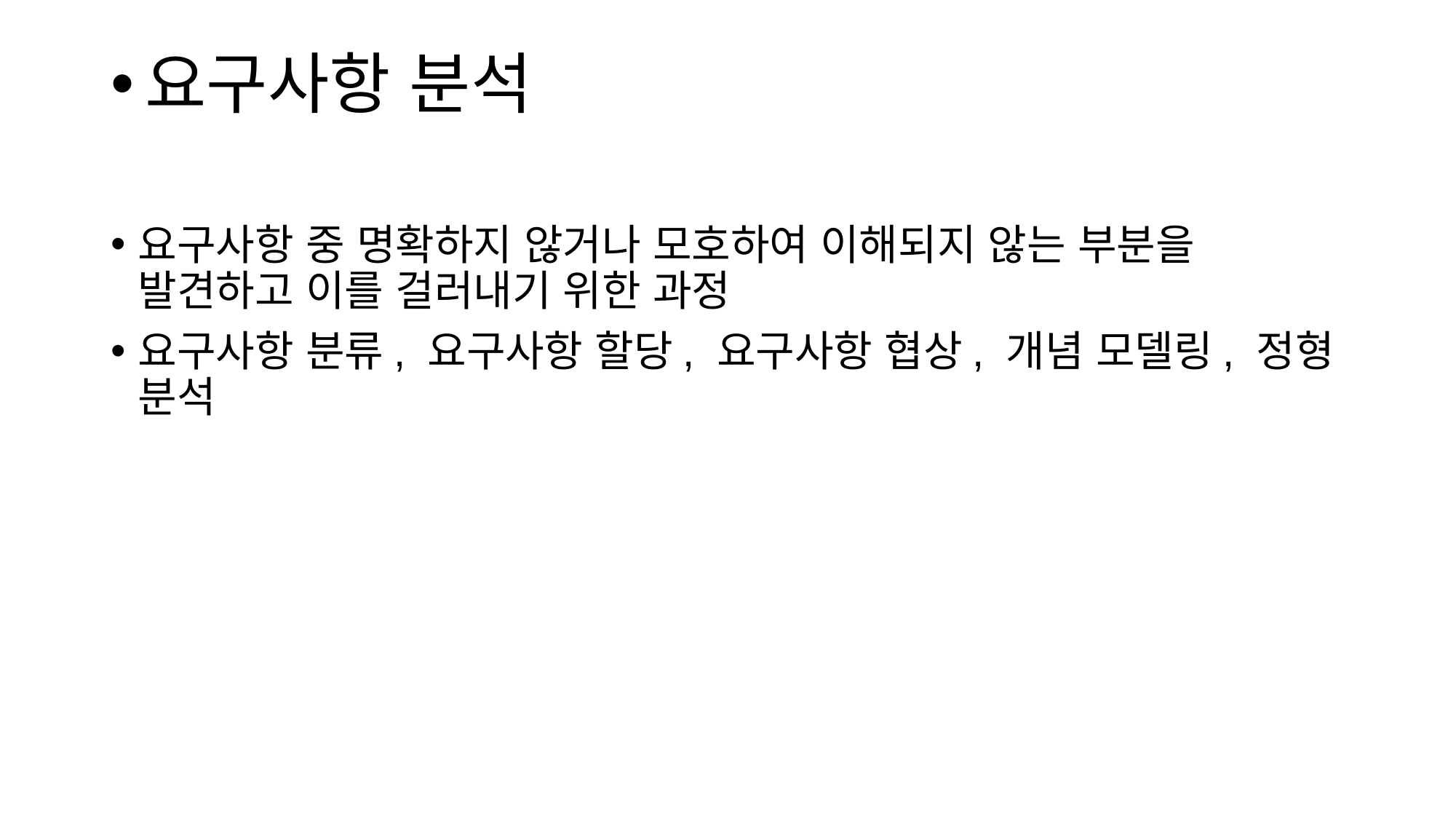

# 요구사항 분석

요구사항 중 명확하지 않거나 모호하여 이해되지 않는 부분을 발견하고 이를 걸러내기 위한 과정
요구사항 분류, 요구사항 할당, 요구사항 협상, 개념 모델링, 정형 분석